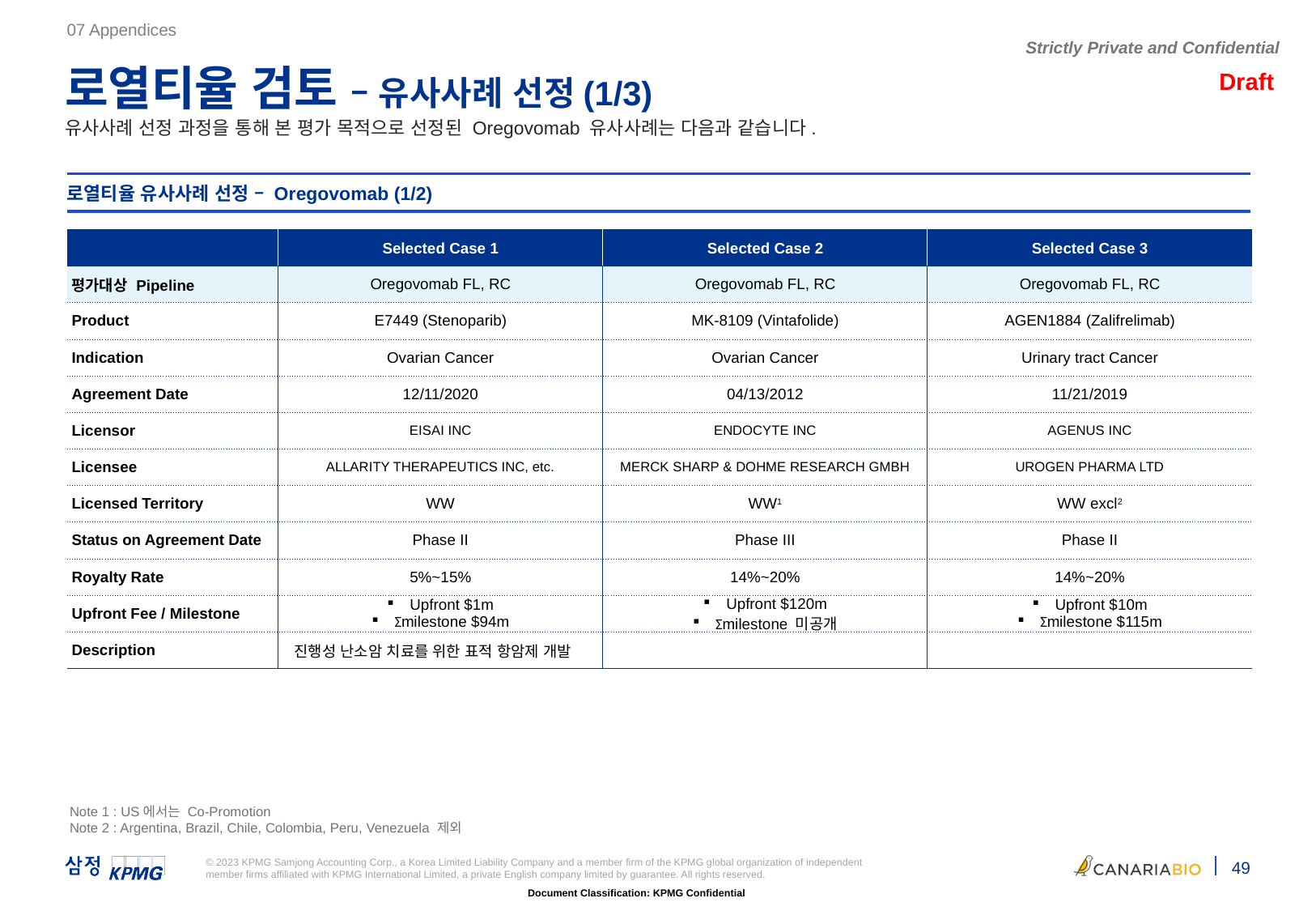

07 Appendices

로열티율 검토 – 유사사례 선정(1/3)
유사사례 선정 과정을 통해 본 평가 목적으로 선정된 Oregovomab 유사사례는 다음과 같습니다.
로열티율 유사사례 선정 – Oregovomab (1/2)
|  | Selected Case 1 | Selected Case 2 | Selected Case 3 |
| --- | --- | --- | --- |
| 평가대상 Pipeline | Oregovomab FL, RC | Oregovomab FL, RC | Oregovomab FL, RC |
| Product | E7449 (Stenoparib) | MK-8109 (Vintafolide) | AGEN1884 (Zalifrelimab) |
| Indication | Ovarian Cancer | Ovarian Cancer | Urinary tract Cancer |
| Agreement Date | 12/11/2020 | 04/13/2012 | 11/21/2019 |
| Licensor | EISAI INC | ENDOCYTE INC | AGENUS INC |
| Licensee | ALLARITY THERAPEUTICS INC, etc. | MERCK SHARP & DOHME RESEARCH GMBH | UROGEN PHARMA LTD |
| Licensed Territory | WW | WW1 | WW excl2 |
| Status on Agreement Date | Phase II | Phase III | Phase II |
| Royalty Rate | 5%~15% | 14%~20% | 14%~20% |
| Upfront Fee / Milestone | Upfront $1m Σmilestone $94m | Upfront $120m Σmilestone 미공개 | Upfront $10m Σmilestone $115m |
| Description | 진행성 난소암 치료를 위한 표적 항암제 개발 |  |  |
Note 1 : US에서는 Co-Promotion
Note 2 : Argentina, Brazil, Chile, Colombia, Peru, Venezuela 제외